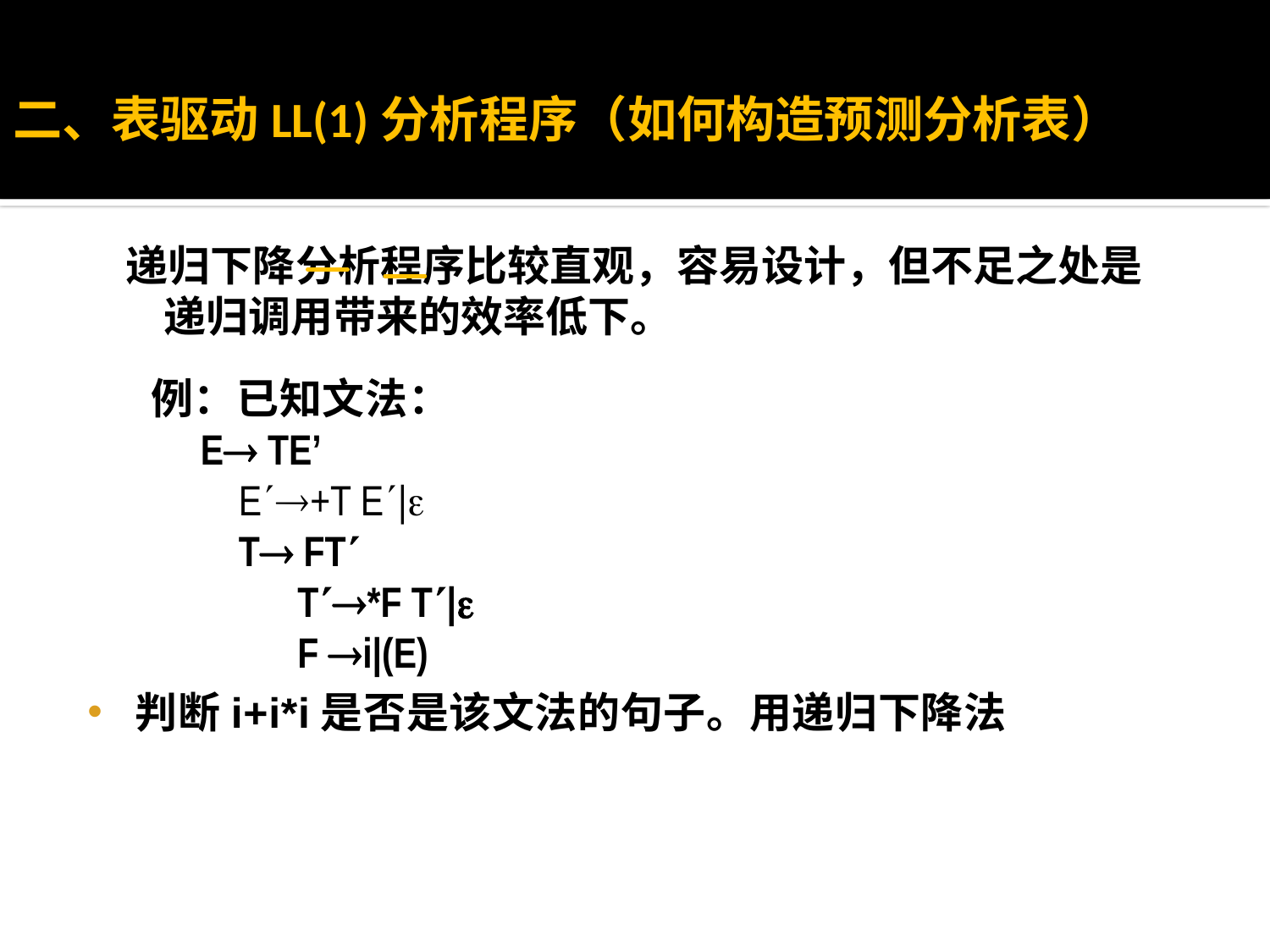

二、表驱动LL(1)分析程序（如何构造预测分析表）
递归下降分析程序比较直观，容易设计，但不足之处是递归调用带来的效率低下。
例：已知文法：
    E→ TE’
         E′→+T E′|ε
         T→ FT′
	  T′→*F T′|ε
	  F →i|(E)
判断i+i*i是否是该文法的句子。用递归下降法

6